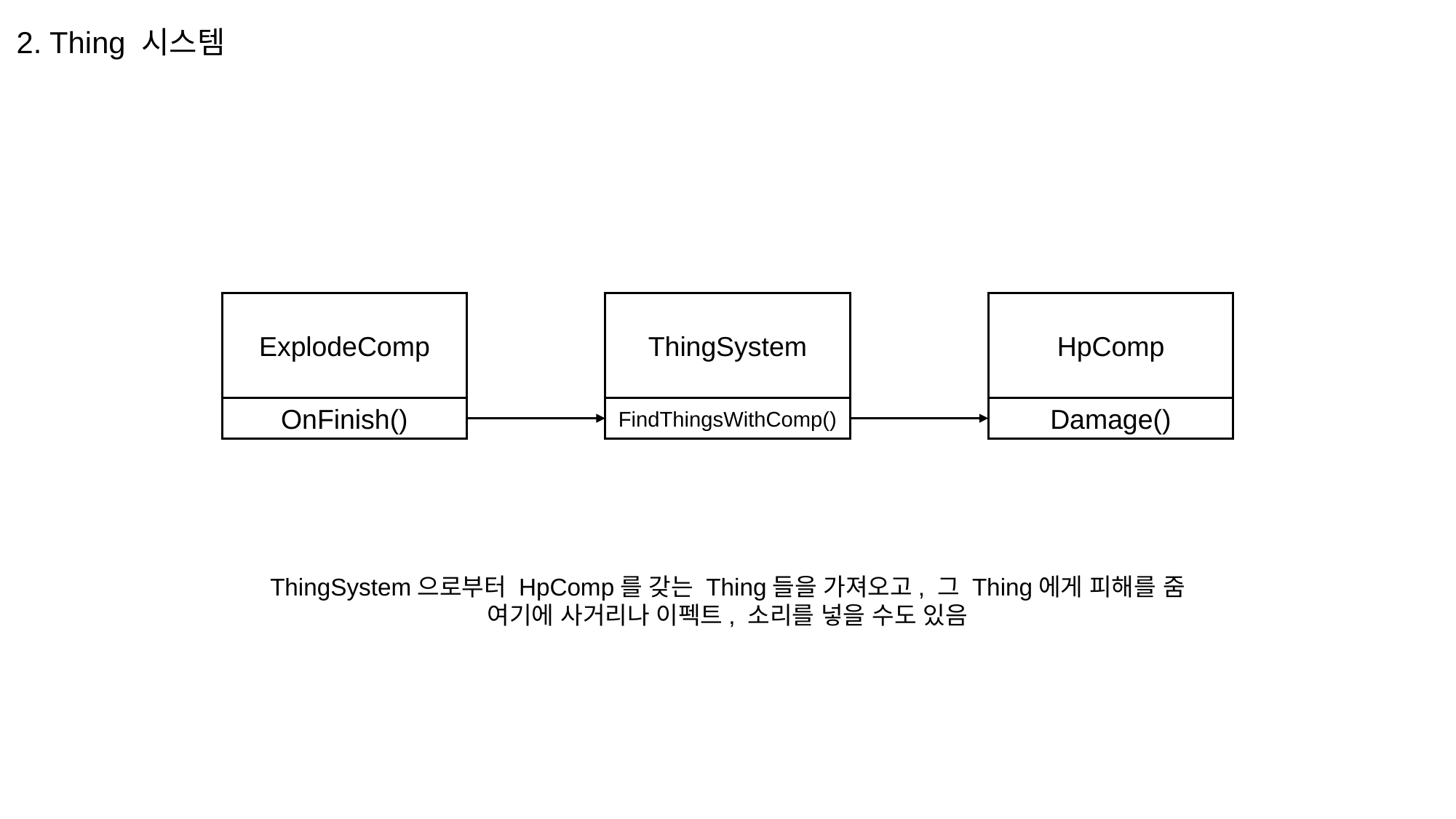

2. Thing 시스템
ExplodeComp
OnFinish()
ThingSystem
FindThingsWithComp()
HpComp
Damage()
ThingSystem으로부터 HpComp를 갖는 Thing들을 가져오고, 그 Thing에게 피해를 줌
여기에 사거리나 이펙트, 소리를 넣을 수도 있음